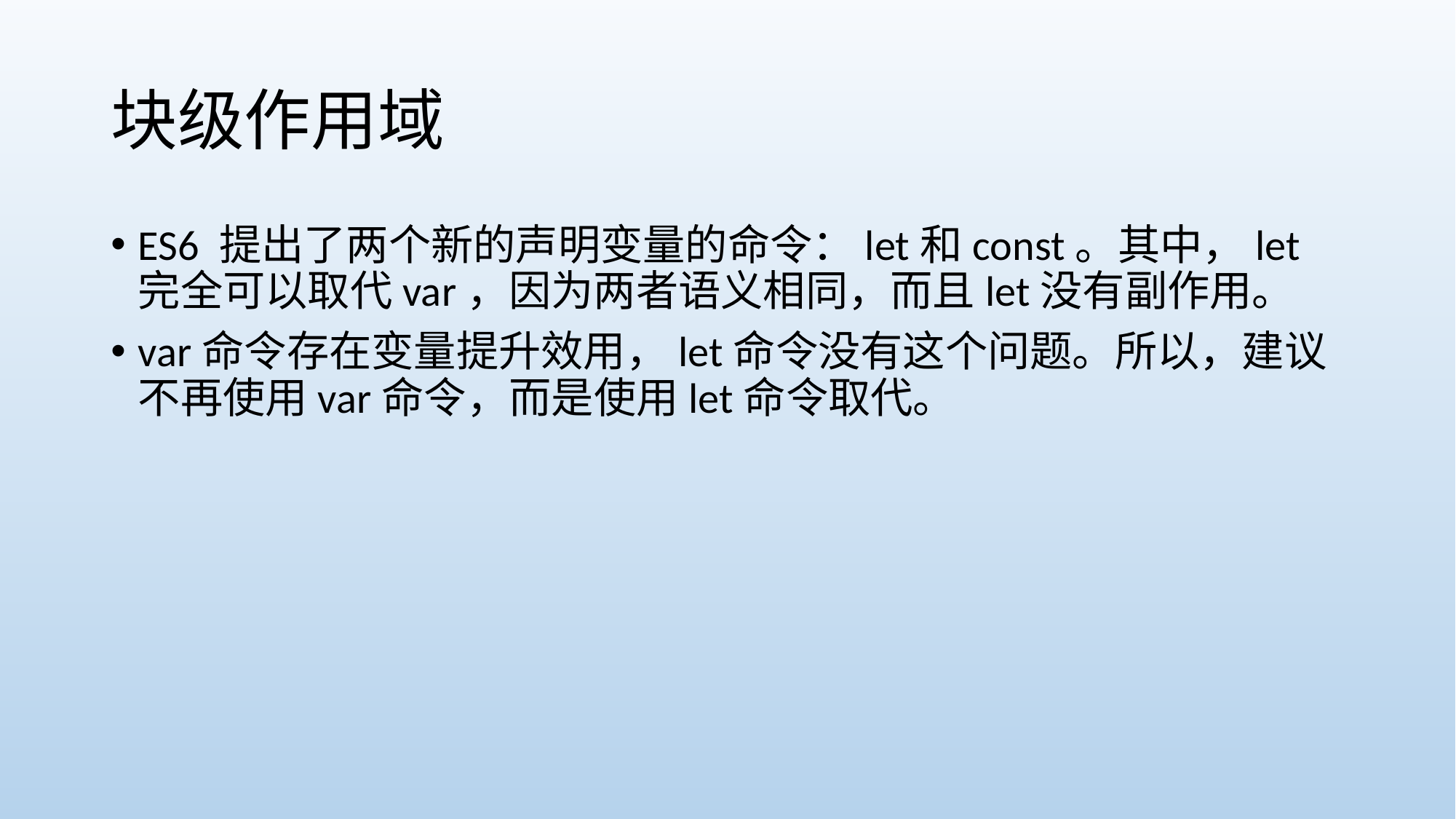

# 块级作用域
ES6 提出了两个新的声明变量的命令：let和const。其中，let完全可以取代var，因为两者语义相同，而且let没有副作用。
var命令存在变量提升效用，let命令没有这个问题。所以，建议不再使用var命令，而是使用let命令取代。